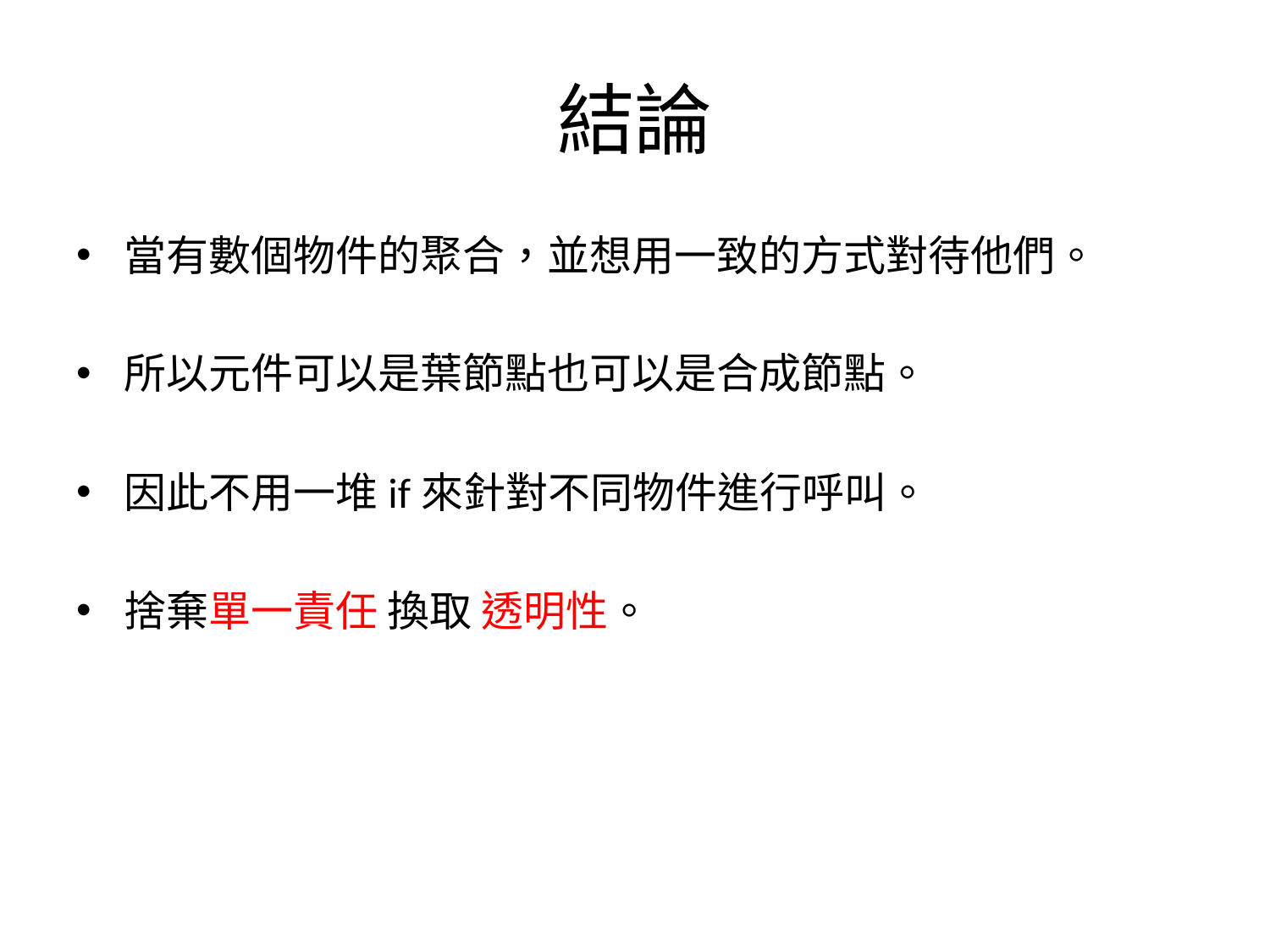

# 結論
當有數個物件的聚合，並想用一致的方式對待他們。

所以元件可以是葉節點也可以是合成節點。

因此不用一堆if來針對不同物件進行呼叫。

捨棄單一責任 換取 透明性。